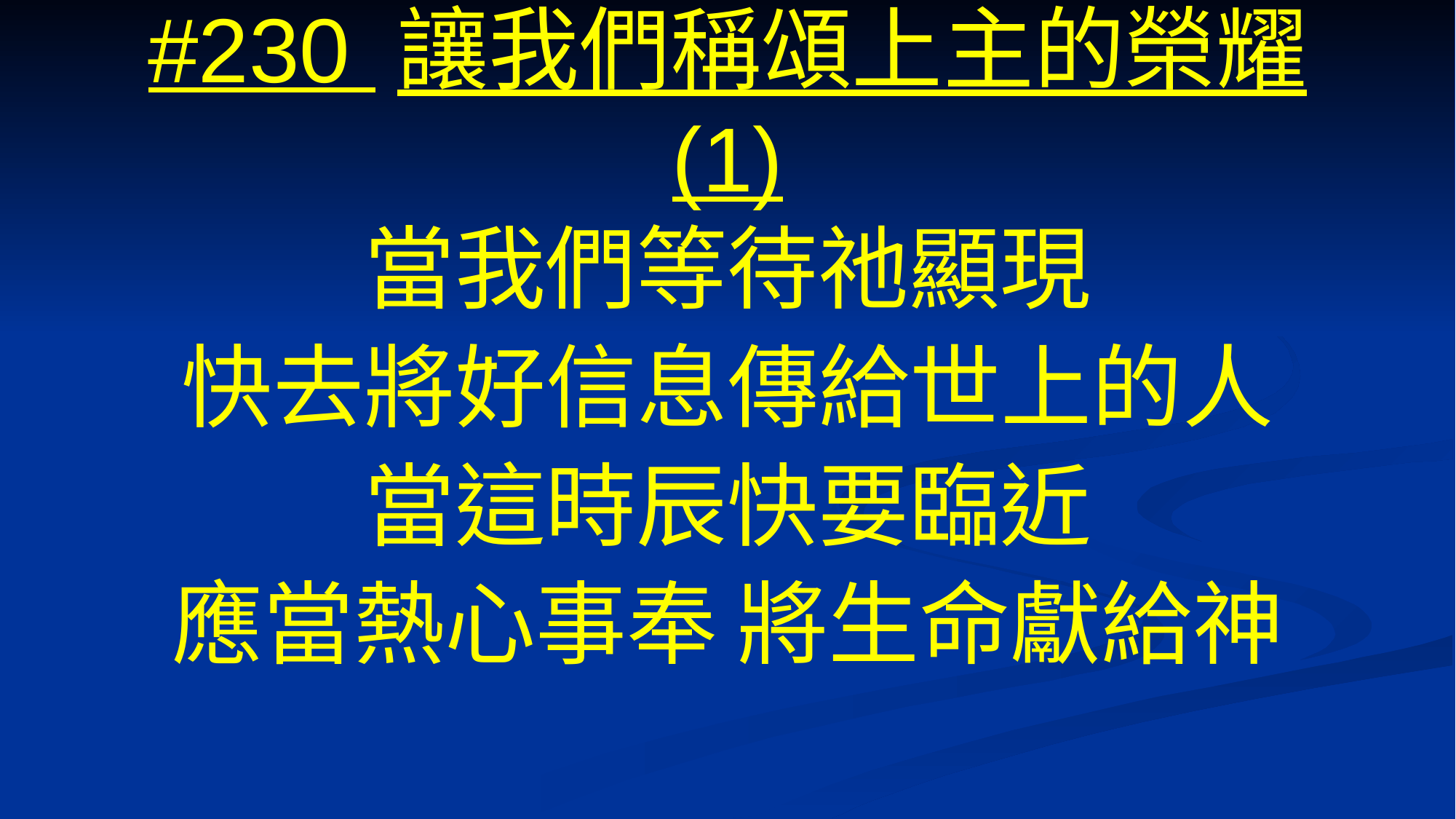

# #230 讓我們稱頌上主的榮耀 (1)
當我們等待祂顯現
快去將好信息傳給世上的人
當這時辰快要臨近
應當熱心事奉 將生命獻給神